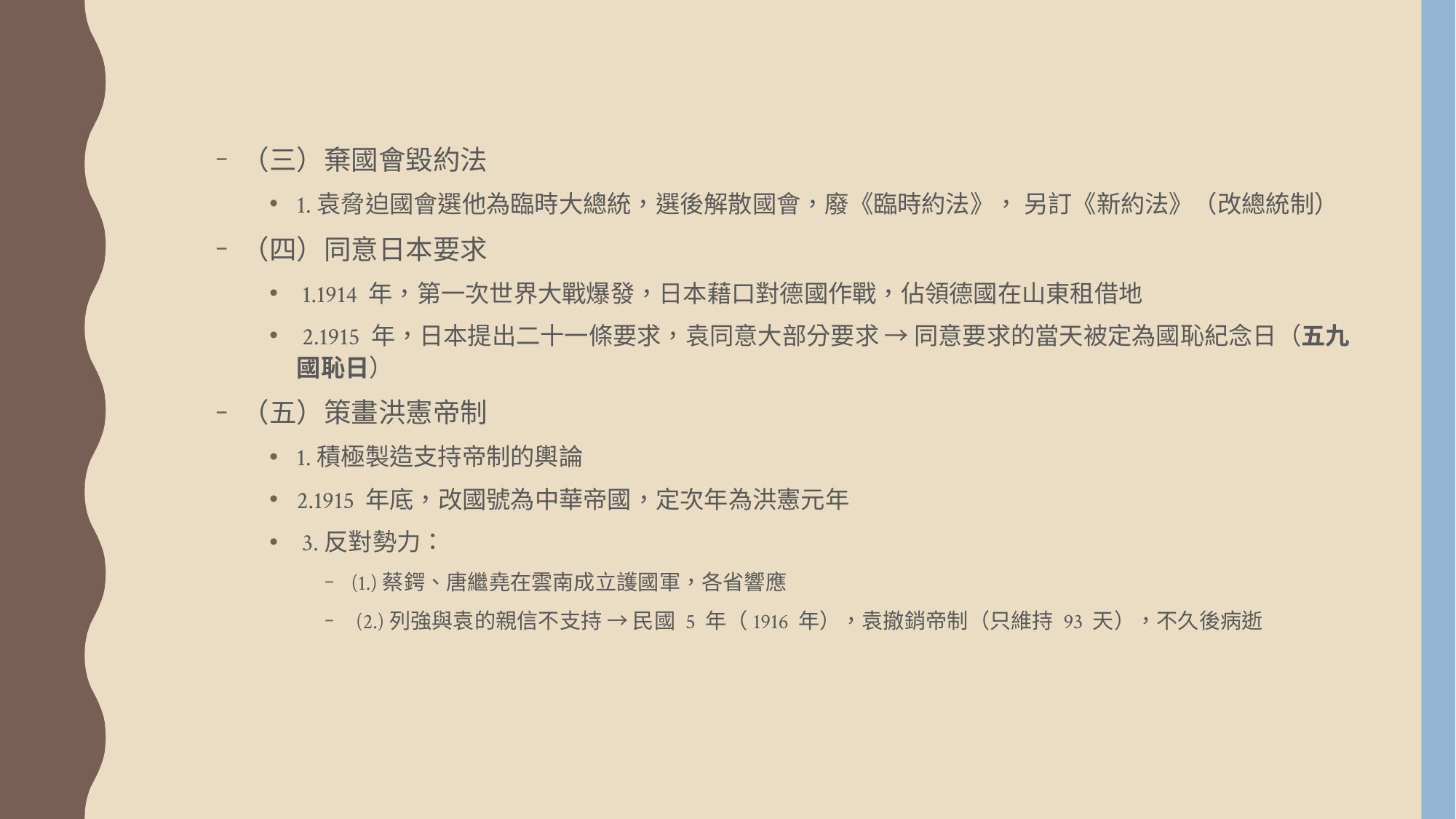

（三）棄國會毀約法
1.袁脅迫國會選他為臨時大總統，選後解散國會，廢《臨時約法》， 另訂《新約法》（改總統制）
（四）同意日本要求
 1.1914 年，第一次世界大戰爆發，日本藉口對德國作戰，佔領德國在山東租借地
 2.1915 年，日本提出二十一條要求，袁同意大部分要求 → 同意要求的當天被定為國恥紀念日（五九國恥日）
（五）策畫洪憲帝制
1.積極製造支持帝制的輿論
2.1915 年底，改國號為中華帝國，定次年為洪憲元年
 3.反對勢力：
(1.)蔡鍔、唐繼堯在雲南成立護國軍，各省響應
 (2.)列強與袁的親信不支持 → 民國 5 年（1916 年），袁撤銷帝制（只維持 93 天），不久後病逝